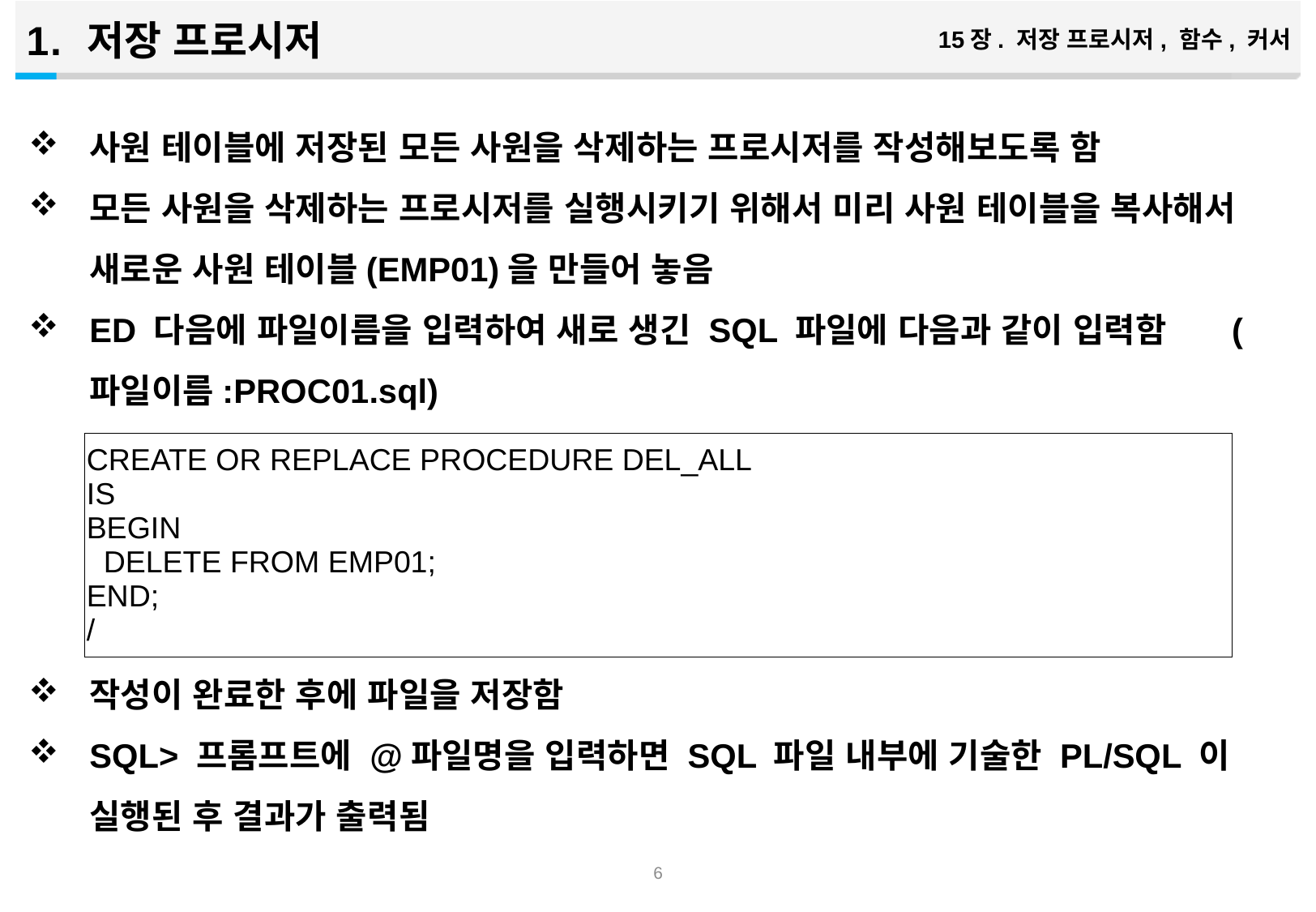

저장 프로시저
15장. 저장 프로시저, 함수, 커서
사원 테이블에 저장된 모든 사원을 삭제하는 프로시저를 작성해보도록 함
모든 사원을 삭제하는 프로시저를 실행시키기 위해서 미리 사원 테이블을 복사해서 새로운 사원 테이블(EMP01)을 만들어 놓음
ED 다음에 파일이름을 입력하여 새로 생긴 SQL 파일에 다음과 같이 입력함      (파일이름:PROC01.sql)

작성이 완료한 후에 파일을 저장함
SQL> 프롬프트에 @파일명을 입력하면 SQL 파일 내부에 기술한 PL/SQL 이  실행된 후 결과가 출력됨
| CREATE OR REPLACE PROCEDURE DEL\_ALL IS BEGIN DELETE FROM EMP01; END; / |
| --- |
6